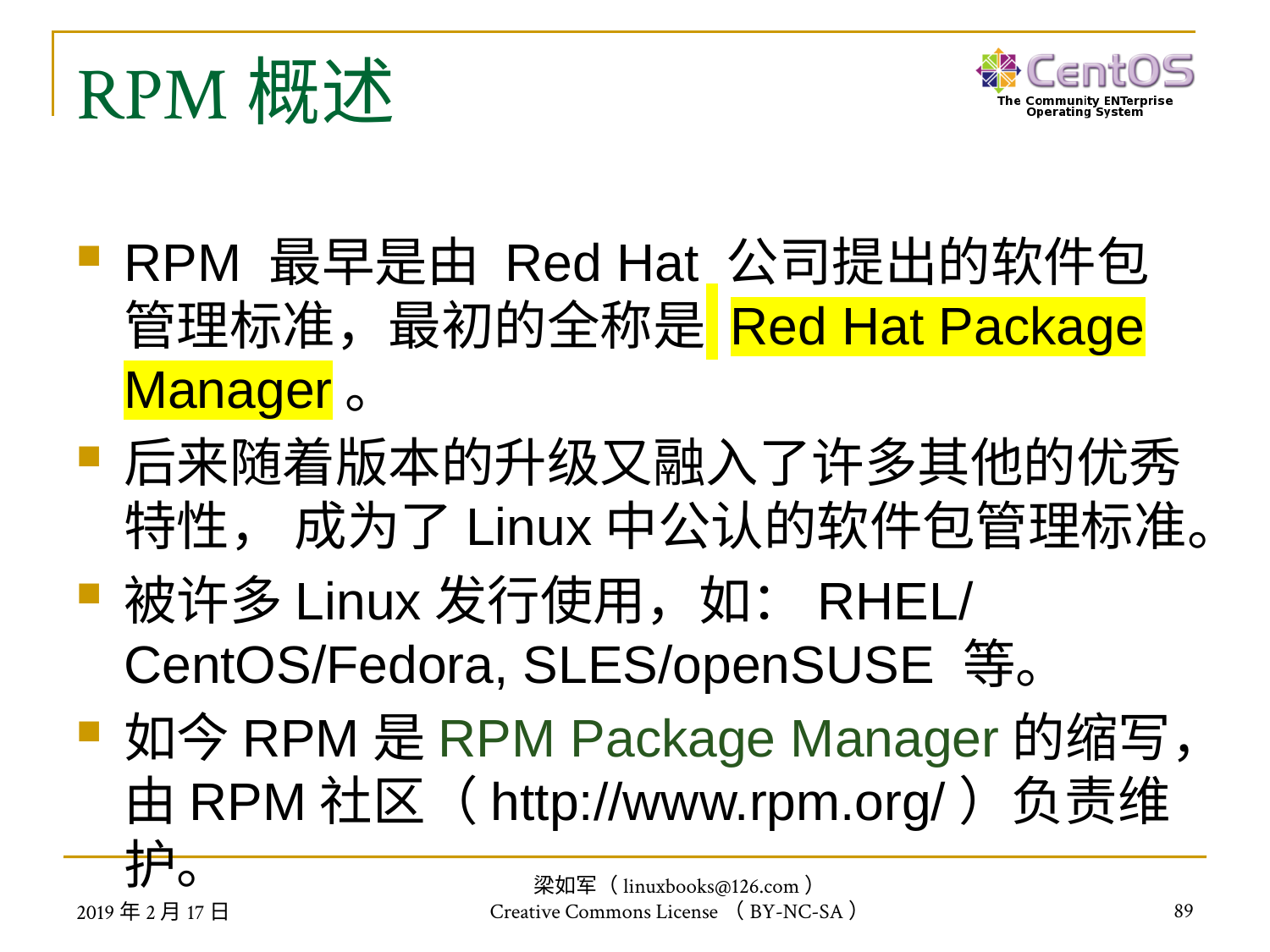

# RPM概述
RPM 最早是由 Red Hat 公司提出的软件包管理标准，最初的全称是 Red Hat Package Manager。
后来随着版本的升级又融入了许多其他的优秀特性， 成为了Linux中公认的软件包管理标准。
被许多Linux发行使用，如：RHEL/CentOS/Fedora, SLES/openSUSE 等。
如今RPM是RPM Package Manager的缩写，由RPM社区（http://www.rpm.org/）负责维护。
梁如军（linuxbooks@126.com）
Creative Commons License（BY-NC-SA）
2019年2月17日
89